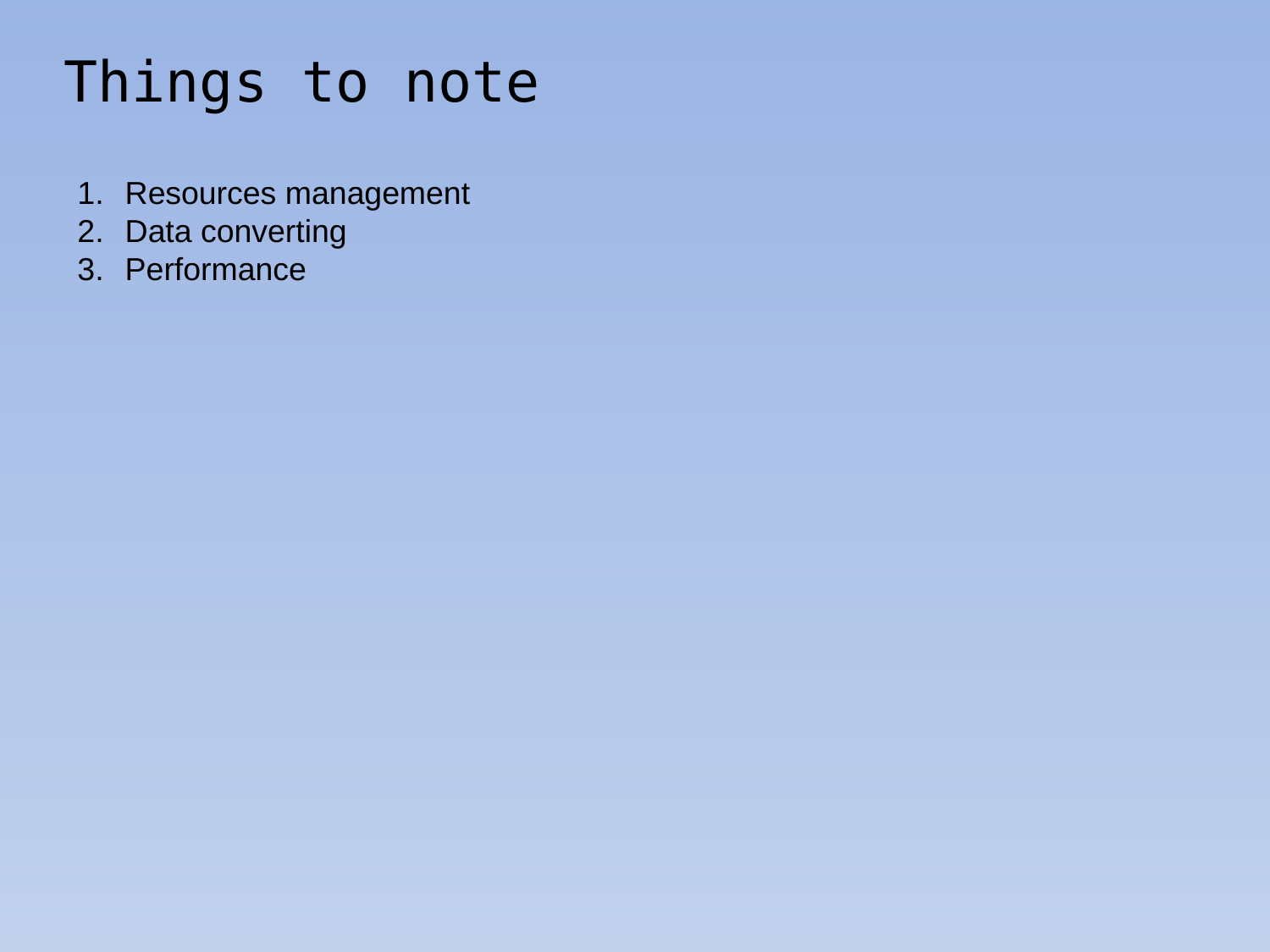

Things to note
Resources management
Data converting
Performance

点击添加文本
点击添加文本
点击添加文本
点击添加文本